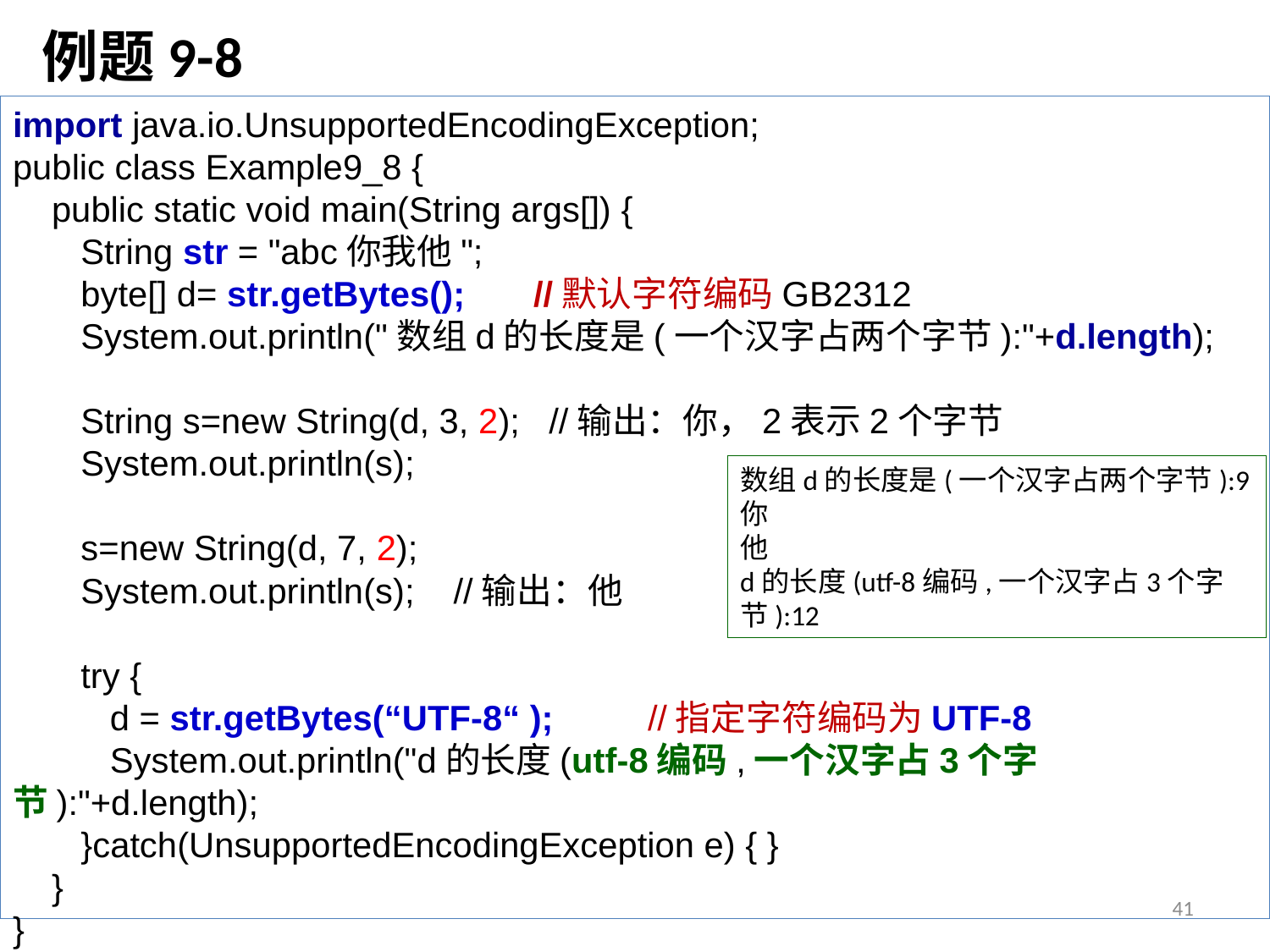

例题9-8
import java.io.UnsupportedEncodingException;
public class Example9_8 {
    public static void main(String args[]) {
       String str = "abc你我他";
       byte[] d= str.getBytes();       //默认字符编码GB2312
       System.out.println("数组d的长度是(一个汉字占两个字节):"+d.length);

       String s=new String(d, 3, 2);   //输出：你，2表示2个字节
       System.out.println(s);

       s=new String(d, 7, 2);
       System.out.println(s);    //输出：他

       try {
          d = str.getBytes(“UTF-8“ ); 	//指定字符编码为UTF-8
          System.out.println("d的长度(utf-8编码,一个汉字占3个字节):"+d.length);
       }catch(UnsupportedEncodingException e) { }
    }
}
数组d的长度是(一个汉字占两个字节):9
你
他
d的长度(utf-8编码,一个汉字占3个字节):12
41